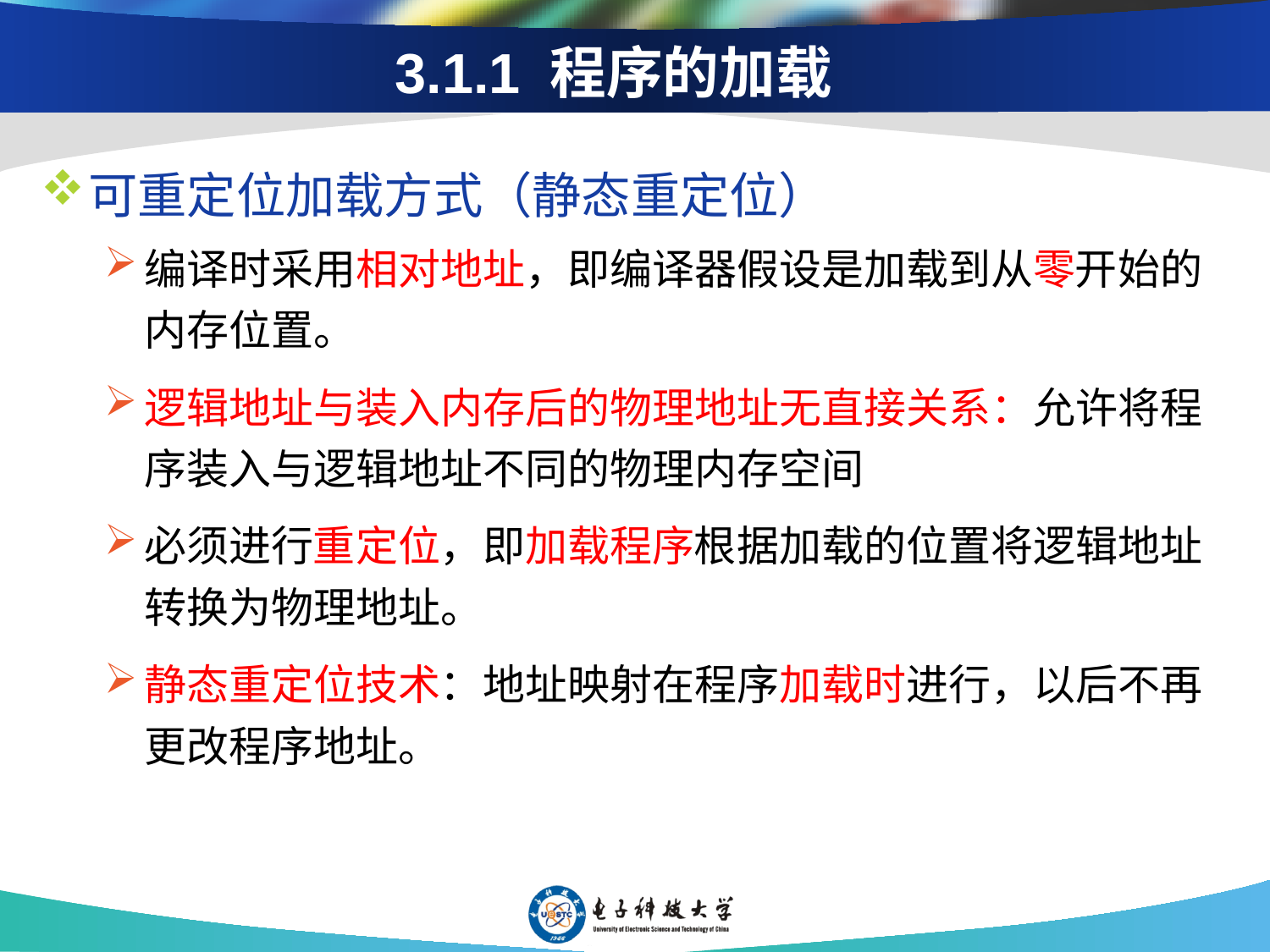

# 3.1.1 程序的加载
可重定位加载方式（静态重定位）
编译时采用相对地址，即编译器假设是加载到从零开始的内存位置。
逻辑地址与装入内存后的物理地址无直接关系：允许将程序装入与逻辑地址不同的物理内存空间
必须进行重定位，即加载程序根据加载的位置将逻辑地址转换为物理地址。
静态重定位技术：地址映射在程序加载时进行，以后不再更改程序地址。